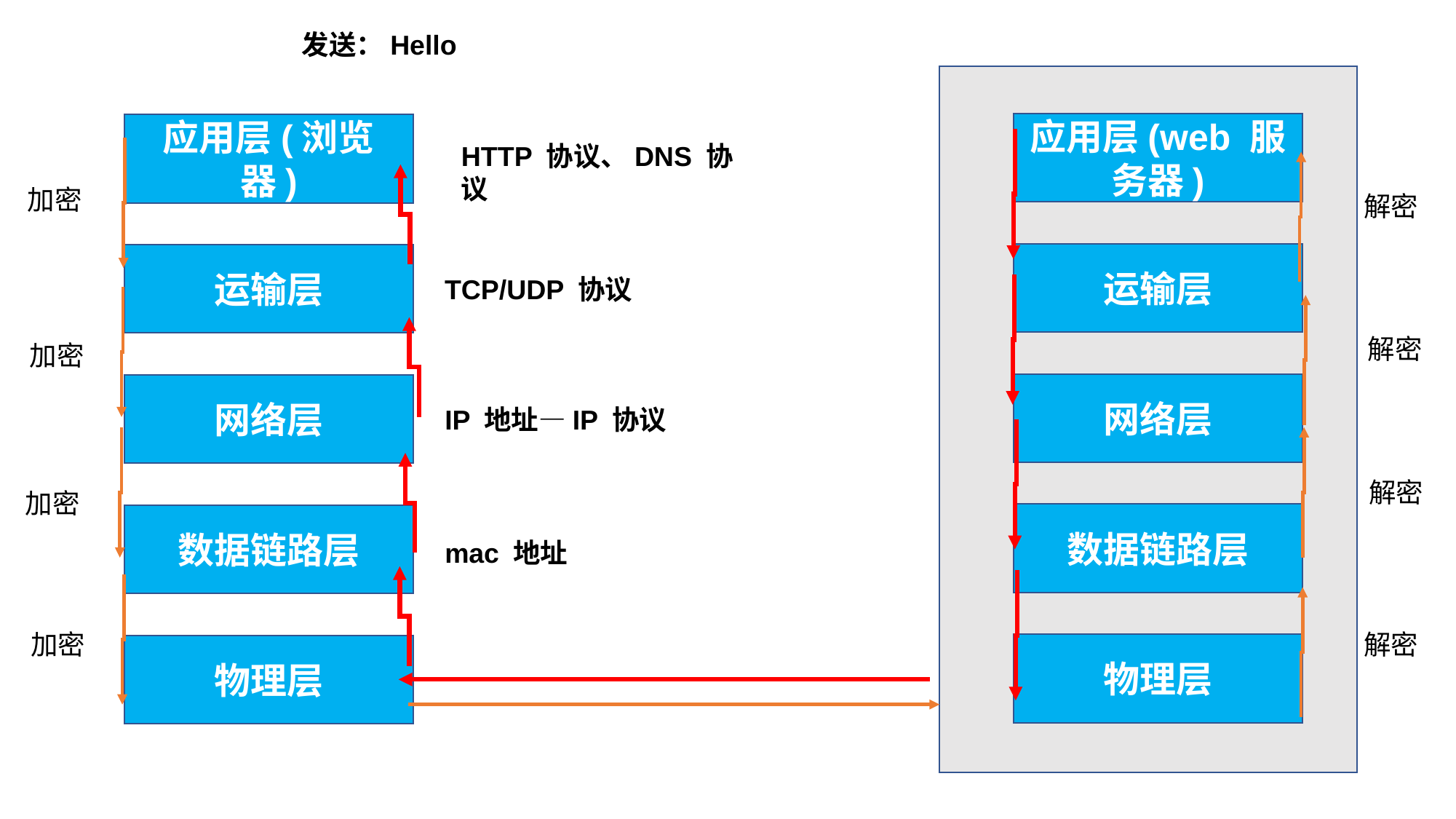

发送：Hello

应用层(web 服务器)
应用层(浏览器)
HTTP 协议、DNS 协议
加密
解密
运输层
运输层
TCP/UDP 协议
解密
加密
网络层
网络层
IP 地址—IP 协议
解密
加密
数据链路层
数据链路层
mac 地址
加密
解密
物理层
物理层